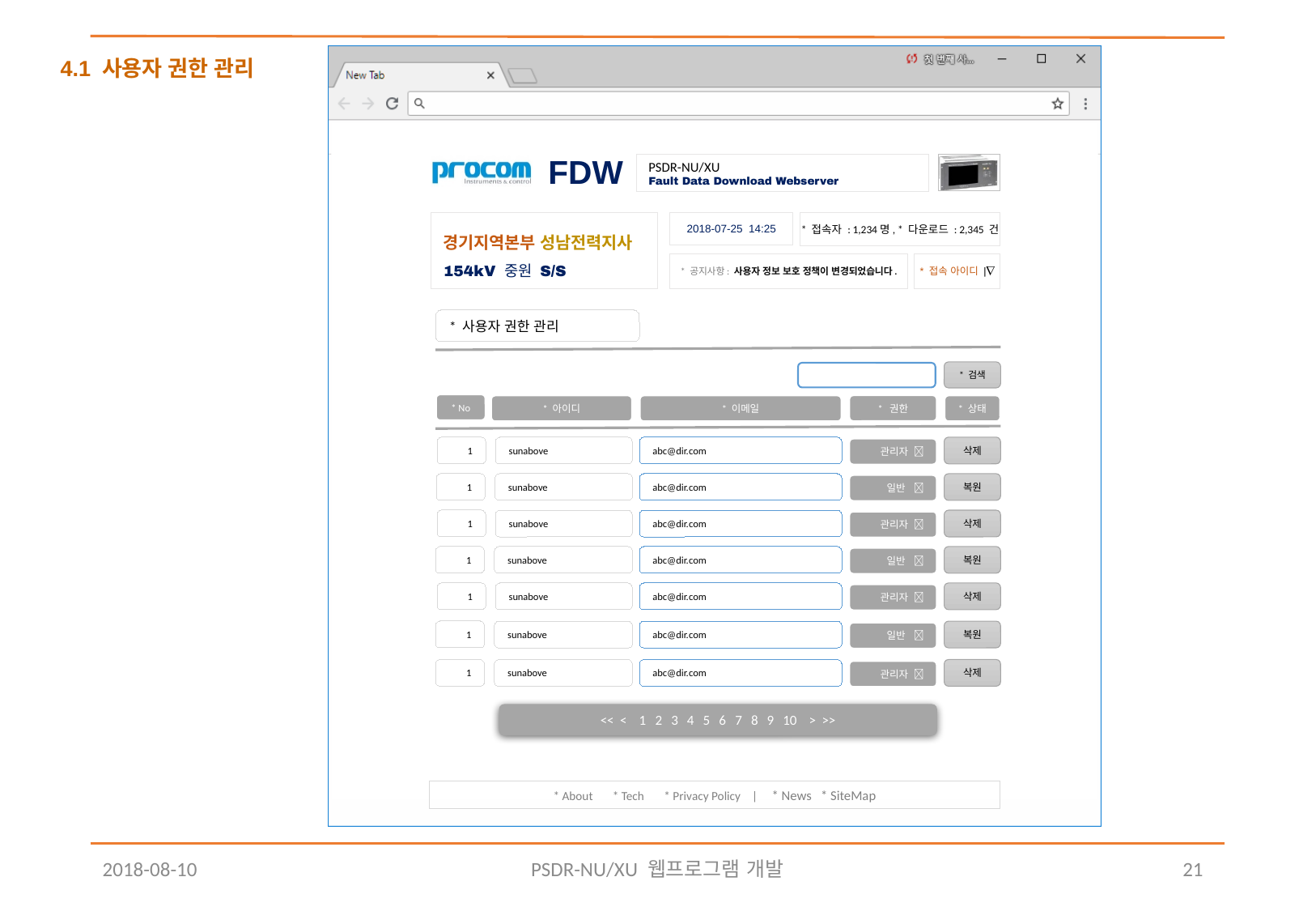

# 4.1 사용자 권한 관리
* 사용자 권한 관리
* 검색

* No
*  권한
* 이메일
* 상태
* 아이디
1
삭제
abc@dir.com
sunabove
관리자  ∇
1
복원
abc@dir.com
sunabove
일반   ∇
1
삭제
abc@dir.com
sunabove
관리자  ∇
1
복원
abc@dir.com
sunabove
일반   ∇
1
삭제
abc@dir.com
sunabove
관리자  ∇
1
복원
abc@dir.com
sunabove
일반   ∇
1
삭제
abc@dir.com
sunabove
관리자  ∇
<<  <    1   2   3   4   5   6   7   8   9   10    >  >>
2018-08-10
PSDR-NU/XU 웹프로그램 개발
21